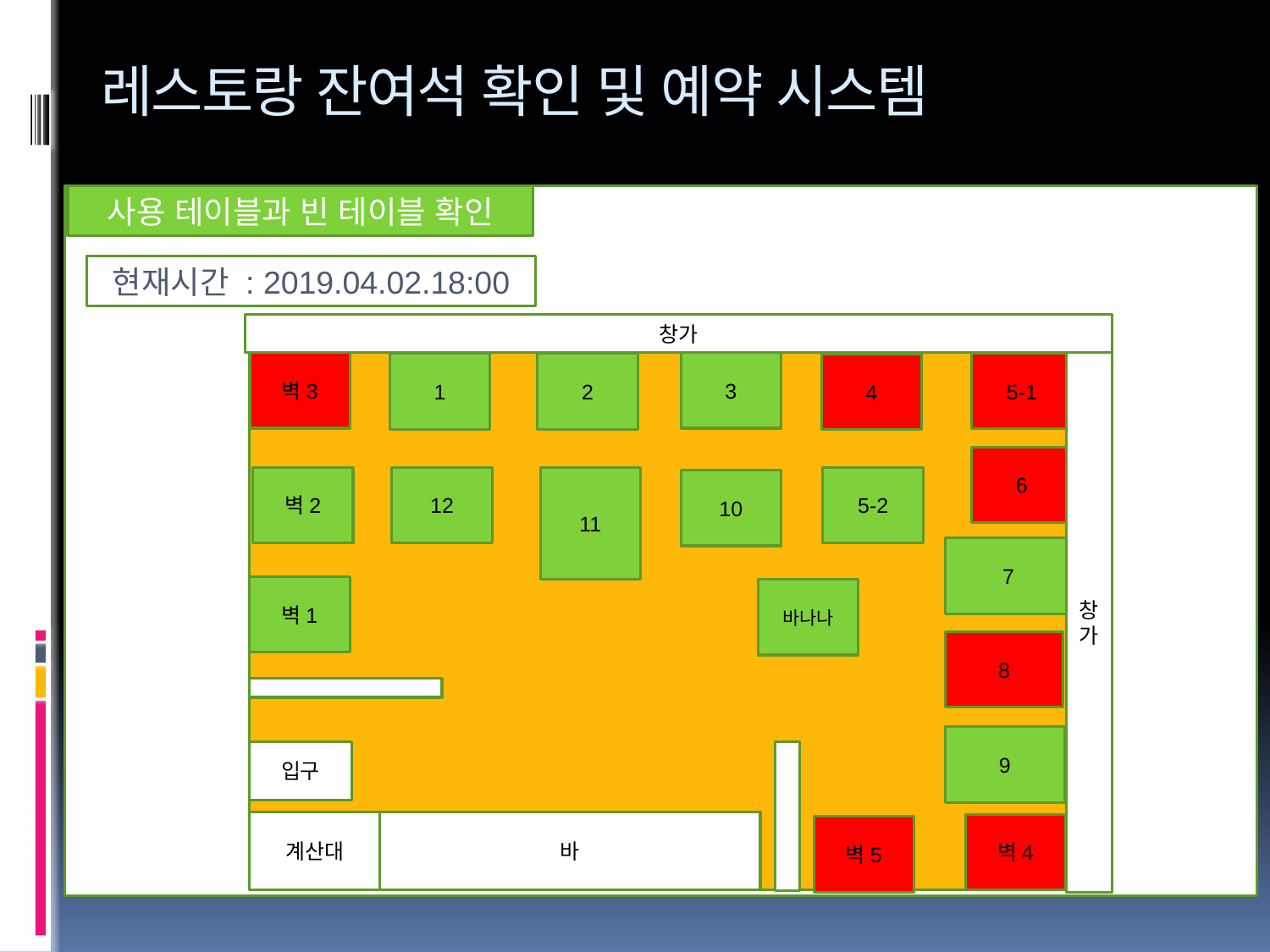

# 레스토랑 잔여석 확인 및 예약 시스템

사용 테이블과 빈 테이블 확인
현재시간 : 2019.04.02.18:00
창가

3
창가
벽3
5-1
1
2
4
6
벽2
12
11
5-2
10
7
벽1
바나나
8

9
입구

계산대
바
벽4
벽5